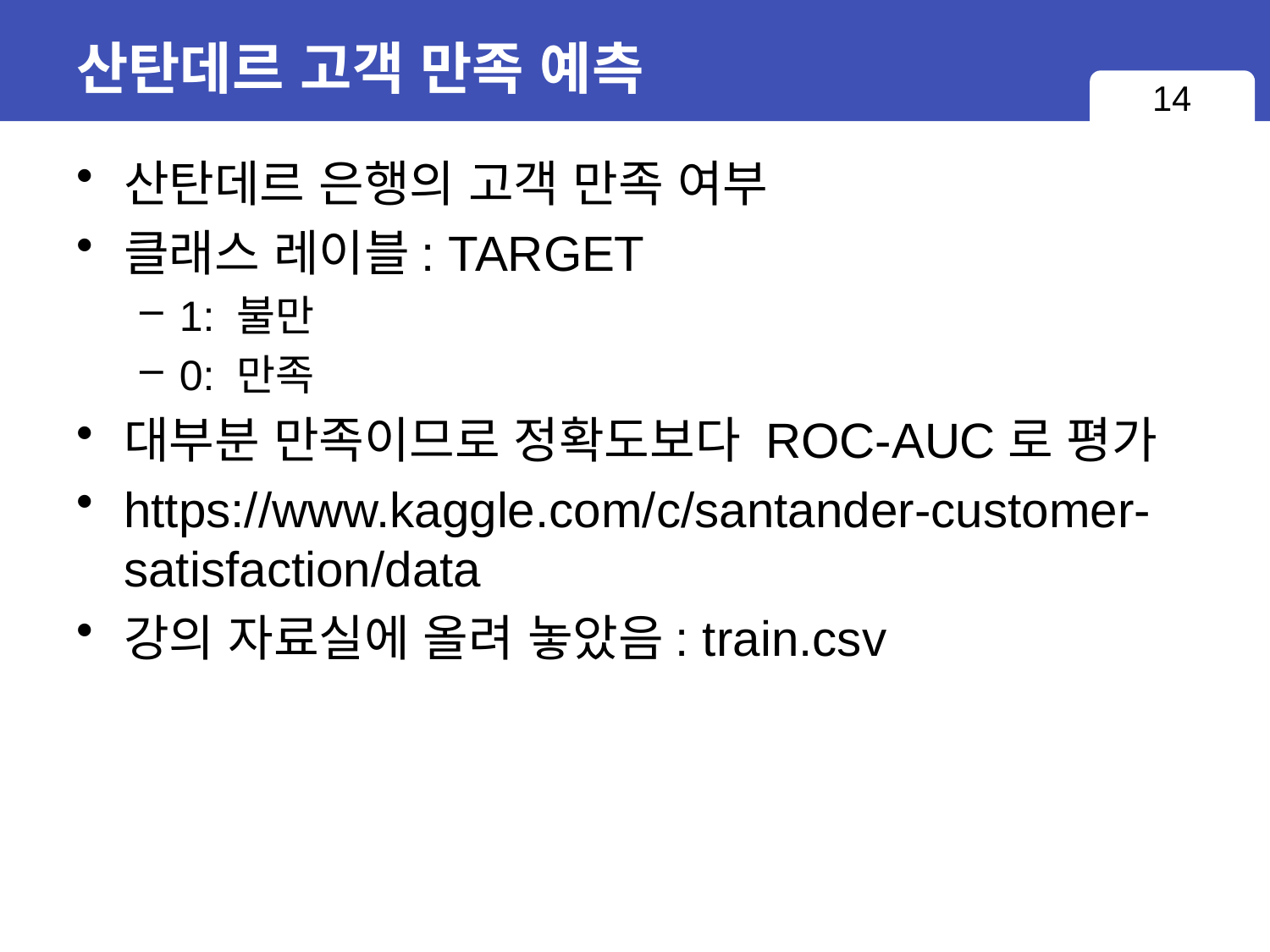

# 산탄데르 고객 만족 예측
14
산탄데르 은행의 고객 만족 여부
클래스 레이블: TARGET
1: 불만
0: 만족
대부분 만족이므로 정확도보다 ROC-AUC로 평가
https://www.kaggle.com/c/santander-customer-satisfaction/data
강의 자료실에 올려 놓았음: train.csv